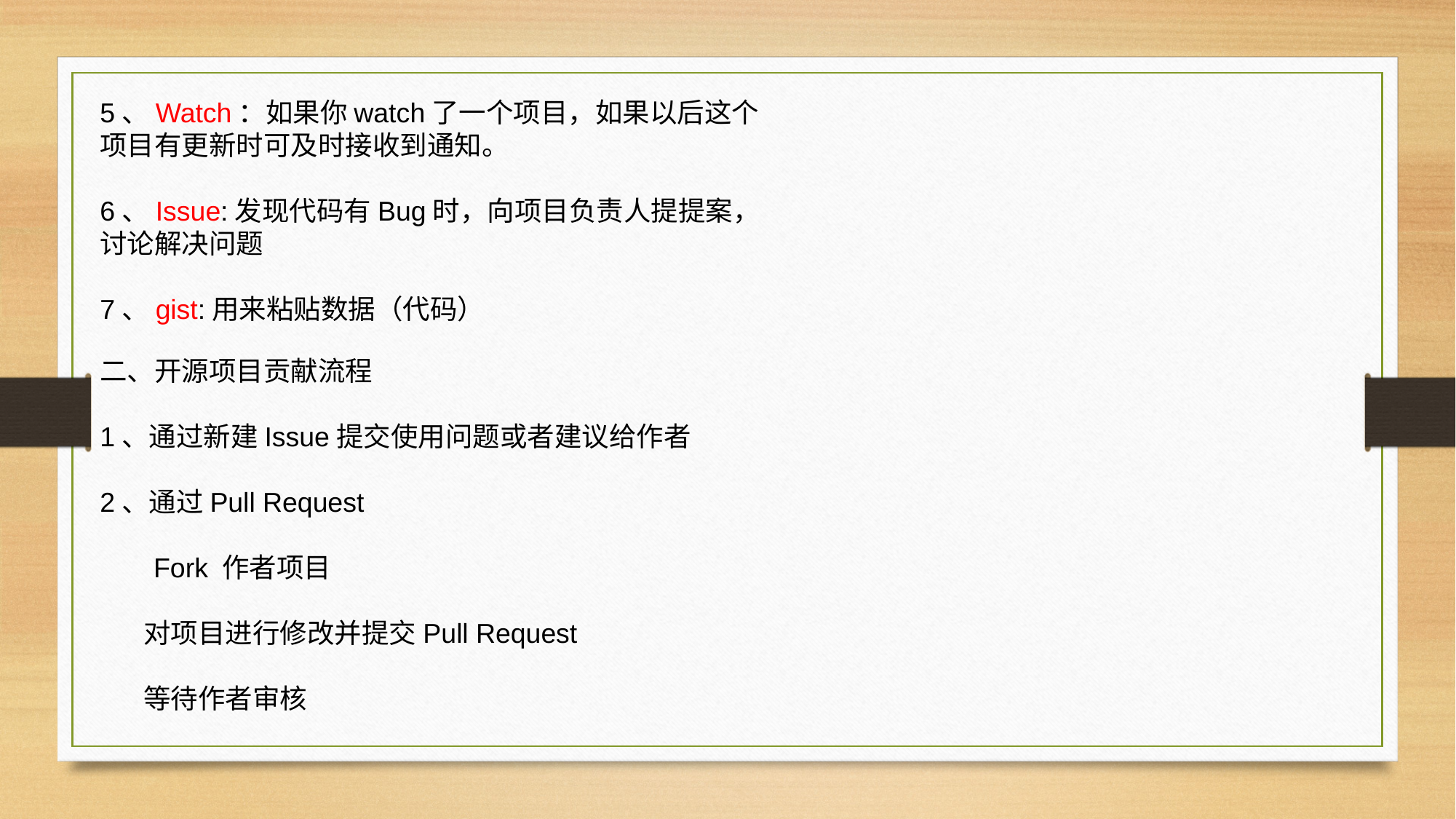

5、Watch：如果你watch了一个项目，如果以后这个项目有更新时可及时接收到通知。

6、Issue:发现代码有Bug时，向项目负责人提提案，讨论解决问题

7、gist:用来粘贴数据（代码）

二、开源项目贡献流程

1、通过新建Issue提交使用问题或者建议给作者

2、通过Pull Request

       Fork 作者项目

      对项目进行修改并提交Pull Request

      等待作者审核